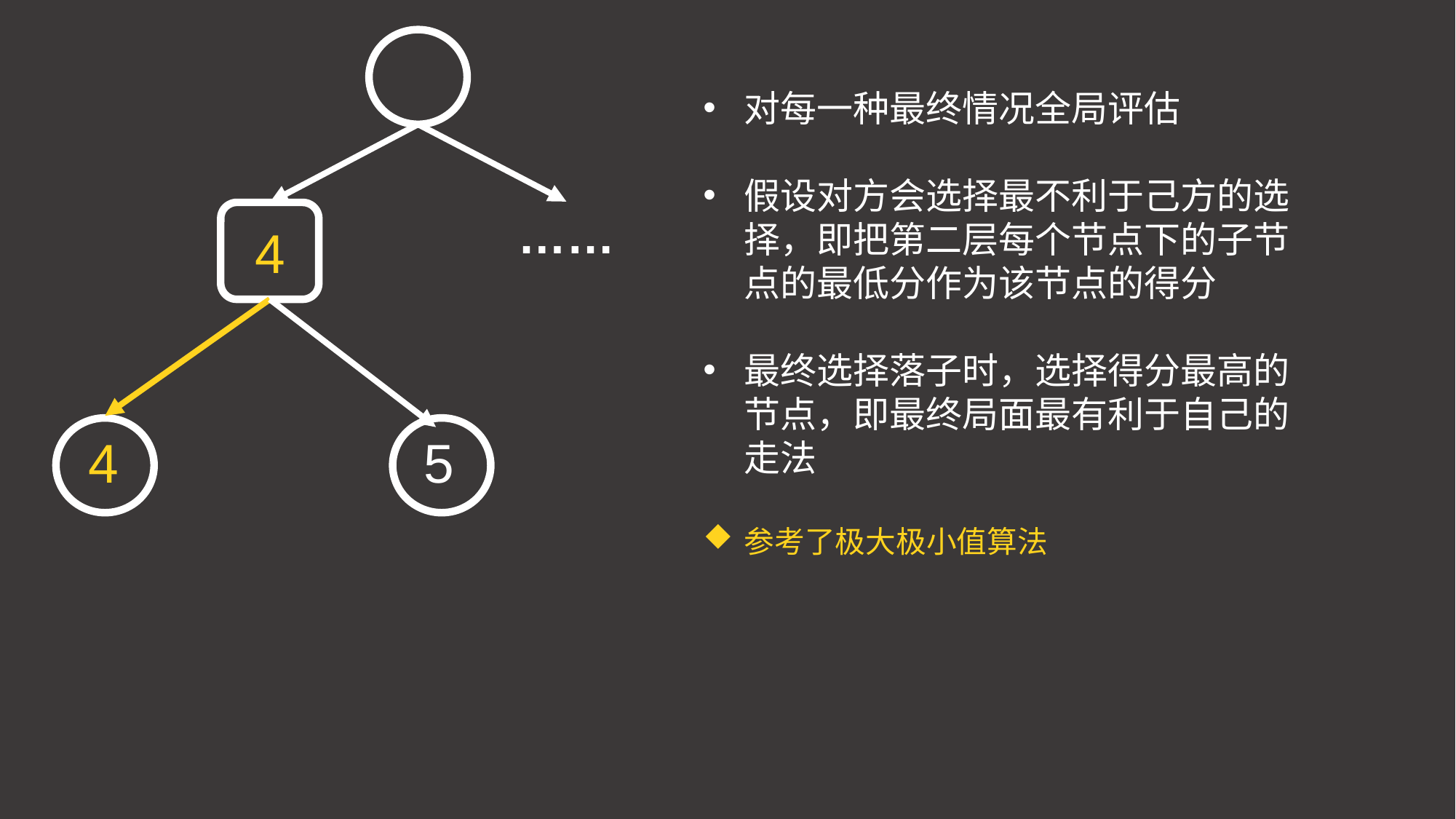

对每一种最终情况全局评估

假设对方会选择最不利于己方的选择，即把第二层每个节点下的子节点的最低分作为该节点的得分

最终选择落子时，选择得分最高的节点，即最终局面最有利于自己的走法

参考了极大极小值算法
……

4

4
5